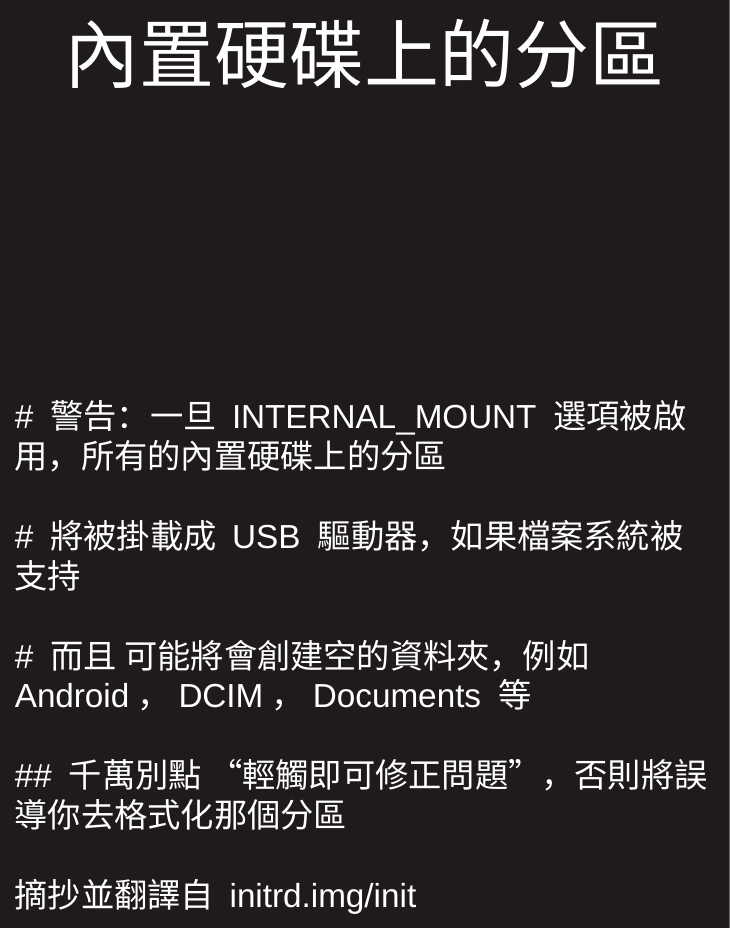

內置硬碟上的分區
# 警告：一旦 INTERNAL_MOUNT 選項被啟用，所有的內置硬碟上的分區

# 將被掛載成 USB 驅動器，如果檔案系統被支持

# 而且 可能將會創建空的資料夾，例如 Android，DCIM，Documents 等

## 千萬別點 “輕觸即可修正問題”，否則將誤導你去格式化那個分區

摘抄並翻譯自 initrd.img/init